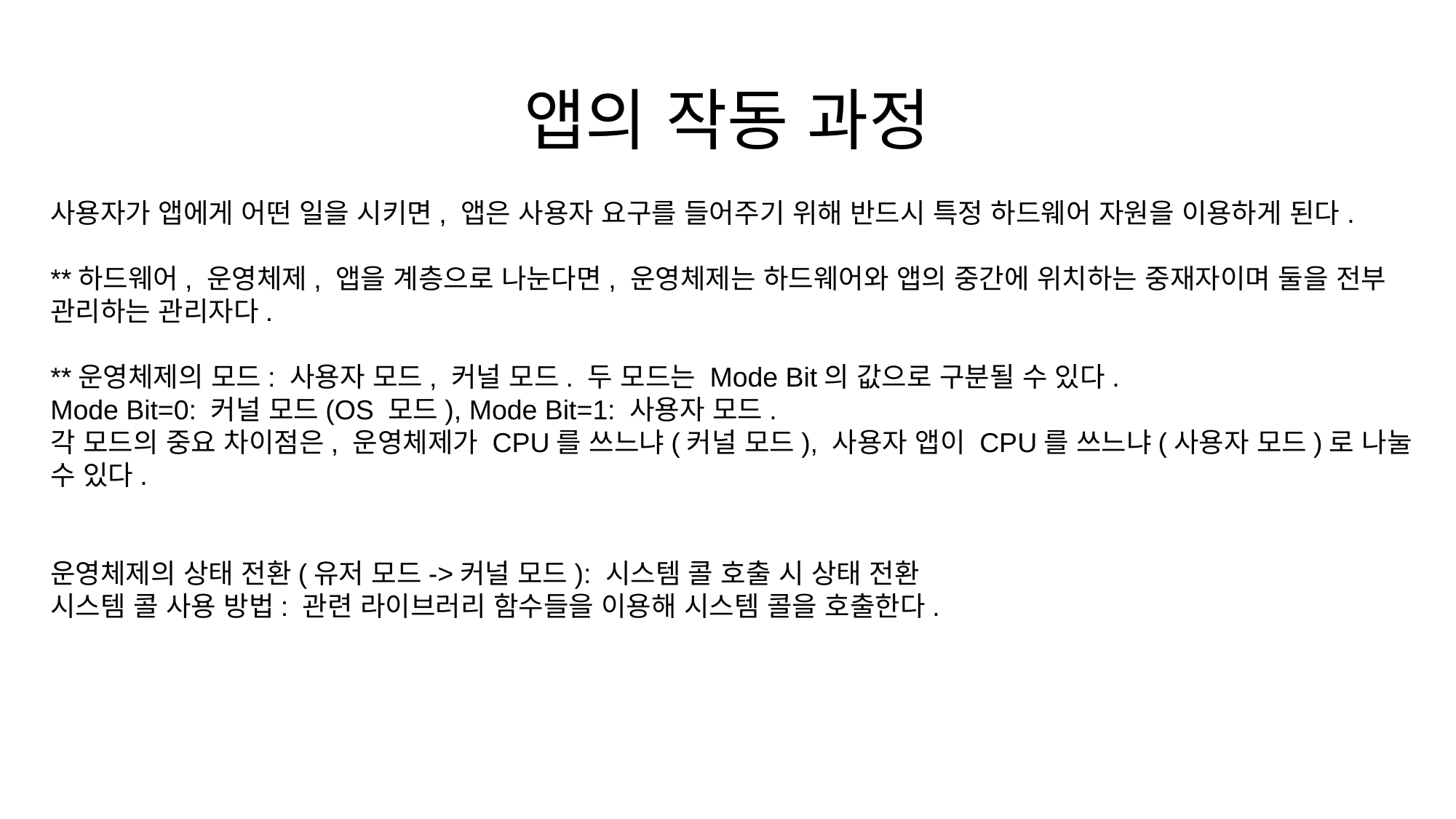

# 앱의 작동 과정
사용자가 앱에게 어떤 일을 시키면, 앱은 사용자 요구를 들어주기 위해 반드시 특정 하드웨어 자원을 이용하게 된다.

**하드웨어, 운영체제, 앱을 계층으로 나눈다면, 운영체제는 하드웨어와 앱의 중간에 위치하는 중재자이며 둘을 전부 관리하는 관리자다.

**운영체제의 모드: 사용자 모드, 커널 모드. 두 모드는 Mode Bit의 값으로 구분될 수 있다.
Mode Bit=0: 커널 모드(OS 모드), Mode Bit=1: 사용자 모드.
각 모드의 중요 차이점은, 운영체제가 CPU를 쓰느냐(커널 모드), 사용자 앱이 CPU를 쓰느냐(사용자 모드)로 나눌 수 있다.

운영체제의 상태 전환(유저 모드->커널 모드): 시스템 콜 호출 시 상태 전환
시스템 콜 사용 방법: 관련 라이브러리 함수들을 이용해 시스템 콜을 호출한다.